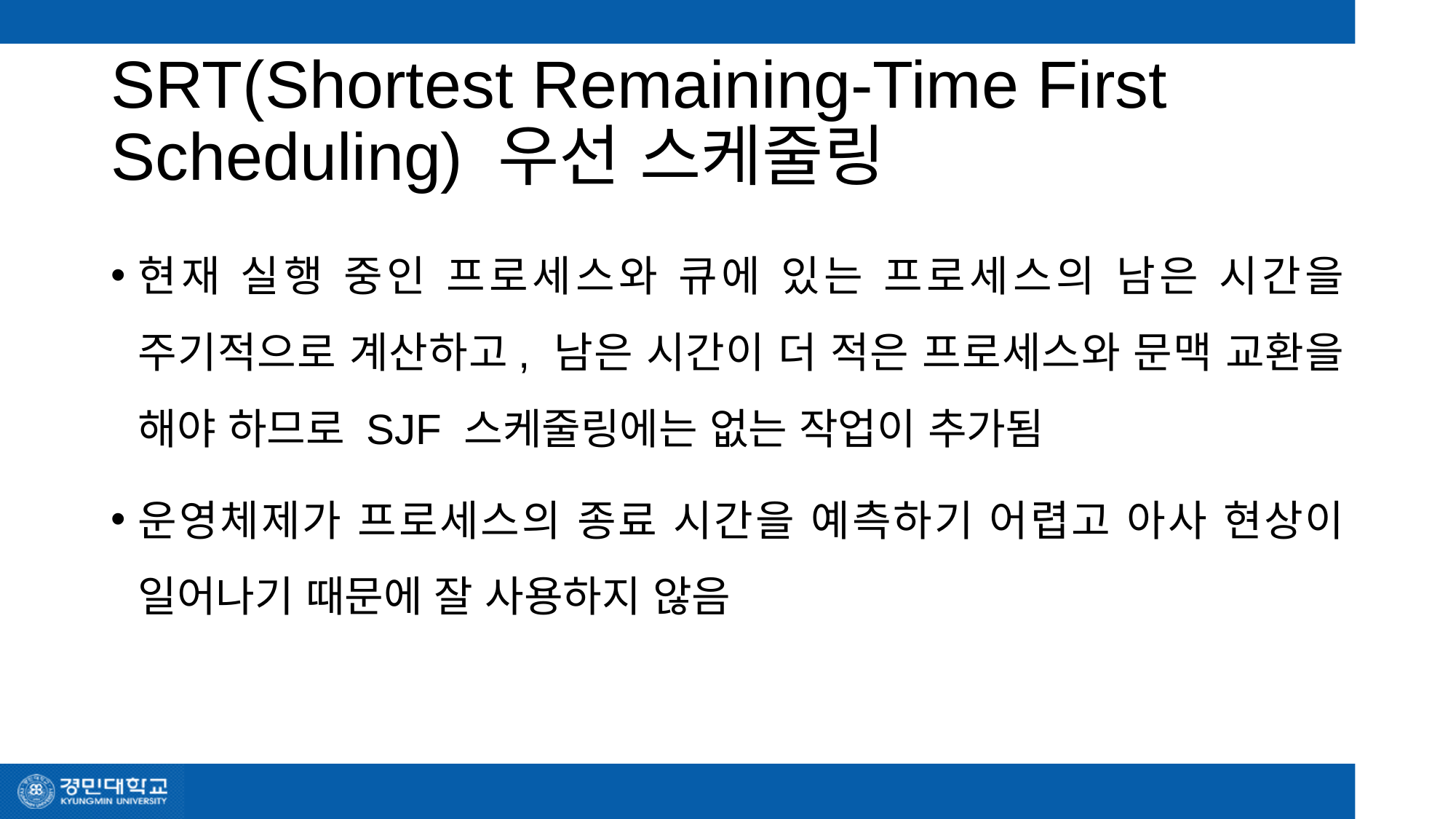

# SRT(Shortest Remaining-Time First Scheduling) 우선 스케줄링
현재 실행 중인 프로세스와 큐에 있는 프로세스의 남은 시간을 주기적으로 계산하고, 남은 시간이 더 적은 프로세스와 문맥 교환을 해야 하므로 SJF 스케줄링에는 없는 작업이 추가됨
운영체제가 프로세스의 종료 시간을 예측하기 어렵고 아사 현상이 일어나기 때문에 잘 사용하지 않음